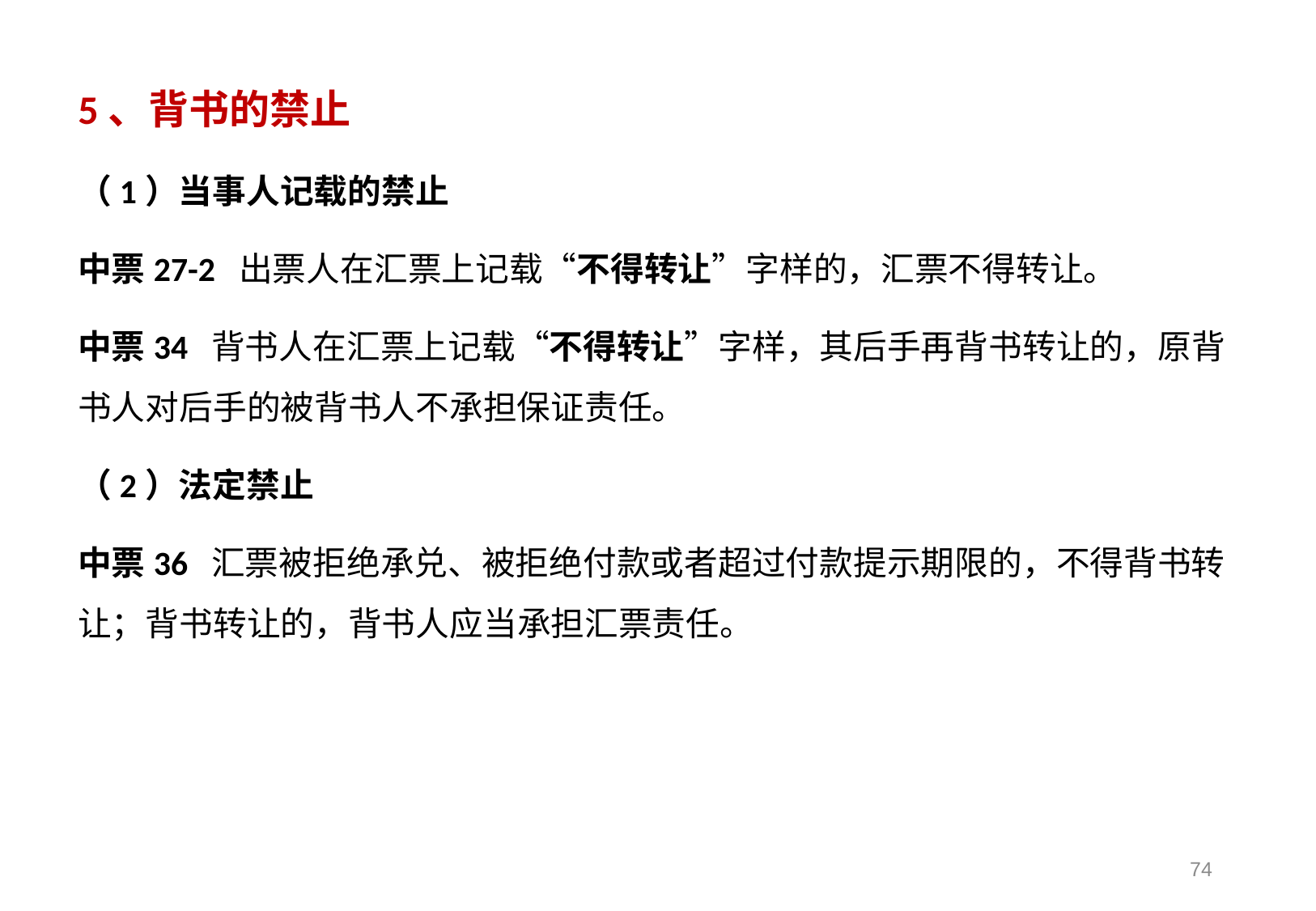

5、背书的禁止
（1）当事人记载的禁止
中票27-2  出票人在汇票上记载“不得转让”字样的，汇票不得转让。
中票34  背书人在汇票上记载“不得转让”字样，其后手再背书转让的，原背书人对后手的被背书人不承担保证责任。
（2）法定禁止
中票36  汇票被拒绝承兑、被拒绝付款或者超过付款提示期限的，不得背书转让；背书转让的，背书人应当承担汇票责任。
74